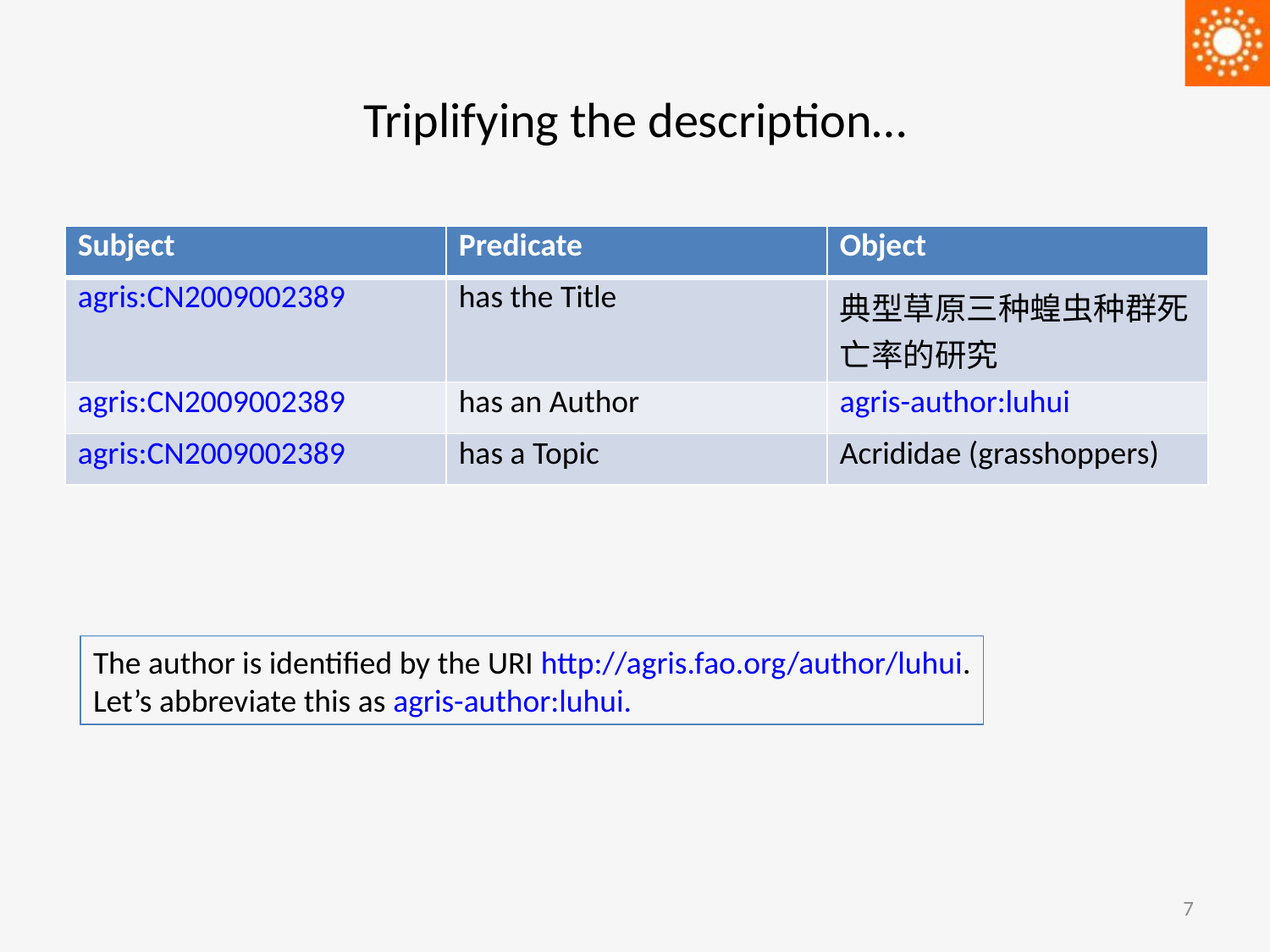

# Triplifying the description…
| Subject | Predicate | Object |
| --- | --- | --- |
| agris:CN2009002389 | has the Title | 典型草原三种蝗虫种群死亡率的研究 |
| agris:CN2009002389 | has an Author | agris-author:luhui |
| agris:CN2009002389 | has a Topic | Acrididae (grasshoppers) |
The author is identified by the URI http://agris.fao.org/author/luhui.
Let’s abbreviate this as agris-author:luhui.
7